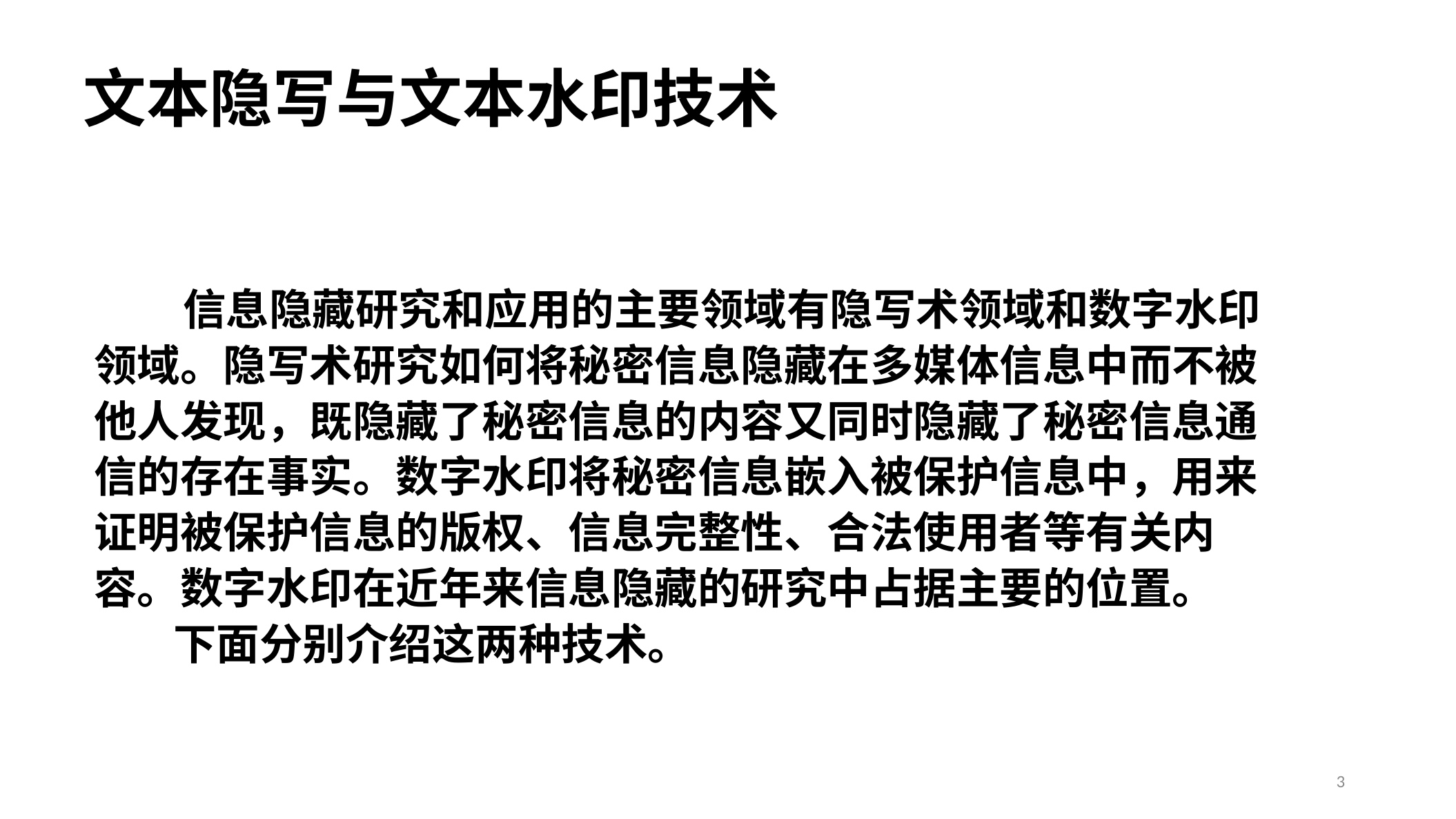

# 文本隐写与文本水印技术

        信息隐藏研究和应用的主要领域有隐写术领域和数字水印
领域。隐写术研究如何将秘密信息隐藏在多媒体信息中而不被
他人发现，既隐藏了秘密信息的内容又同时隐藏了秘密信息通
信的存在事实。数字水印将秘密信息嵌入被保护信息中，用来
证明被保护信息的版权、信息完整性、合法使用者等有关内
容。数字水印在近年来信息隐藏的研究中占据主要的位置。
       下面分别介绍这两种技术。
3